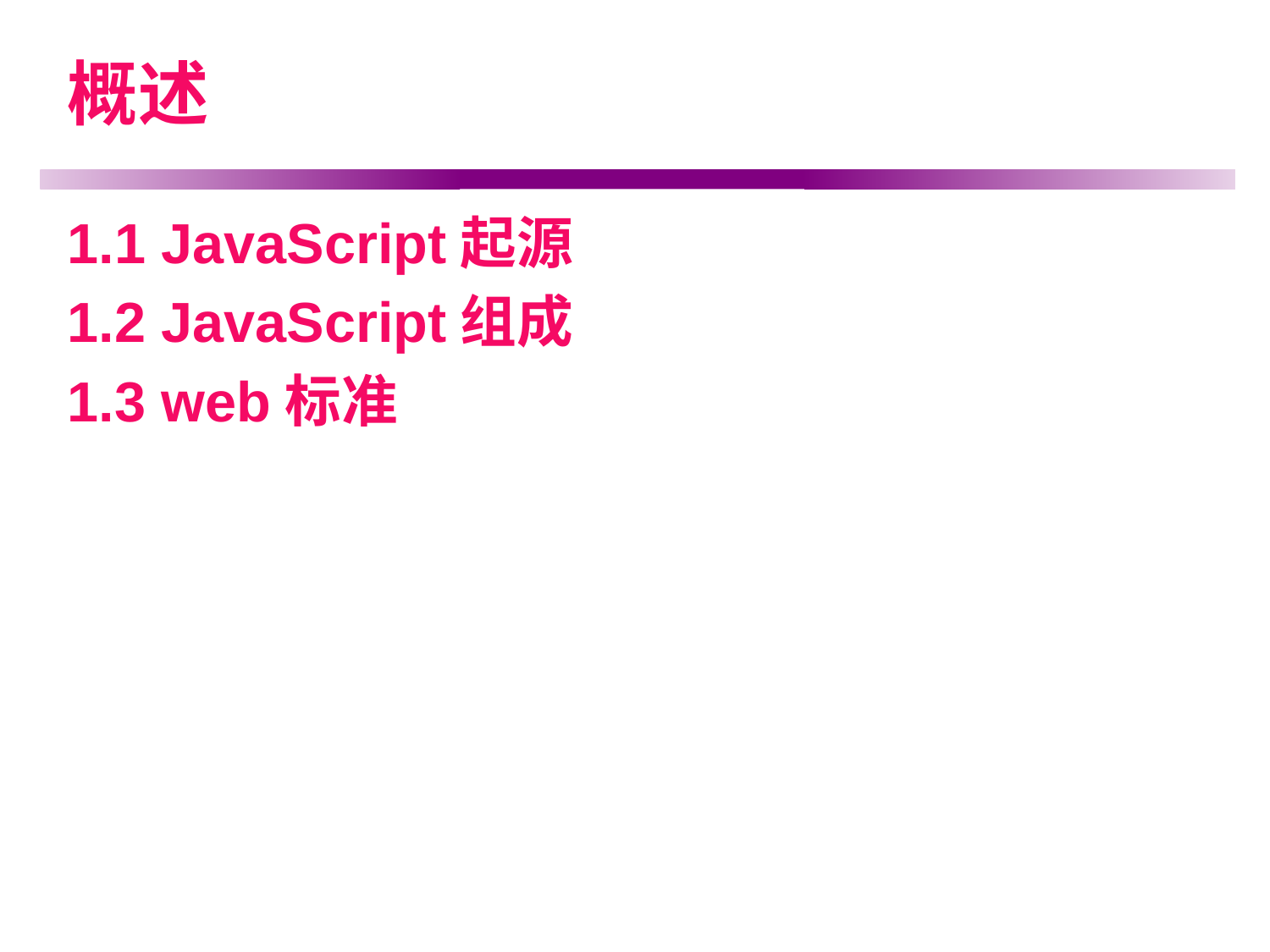

# 概述
1.1 JavaScript起源
1.2 JavaScript组成
1.3 web标准